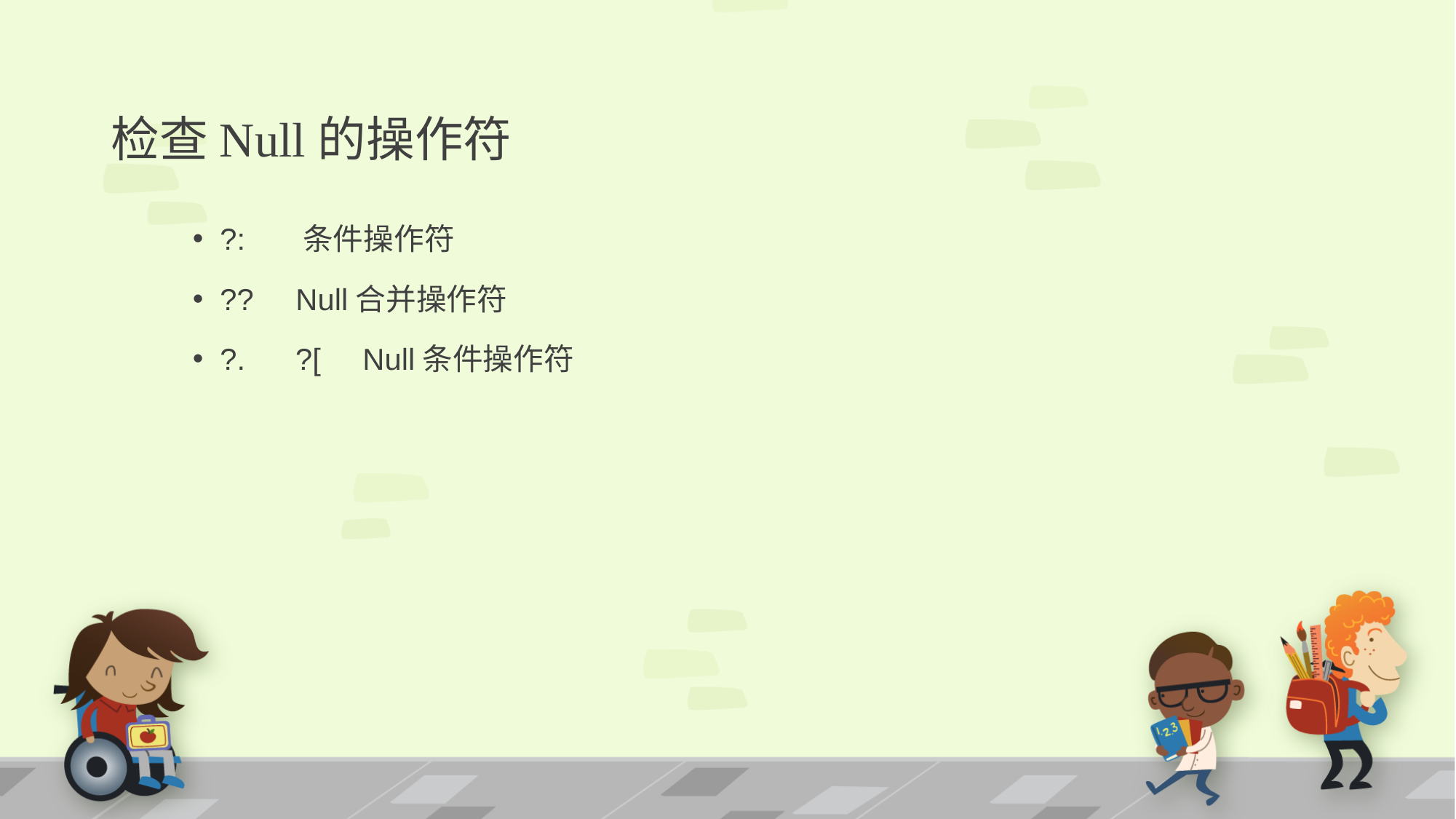

# 检查Null的操作符
?:      条件操作符
??     Null合并操作符
?.      ?[     Null条件操作符